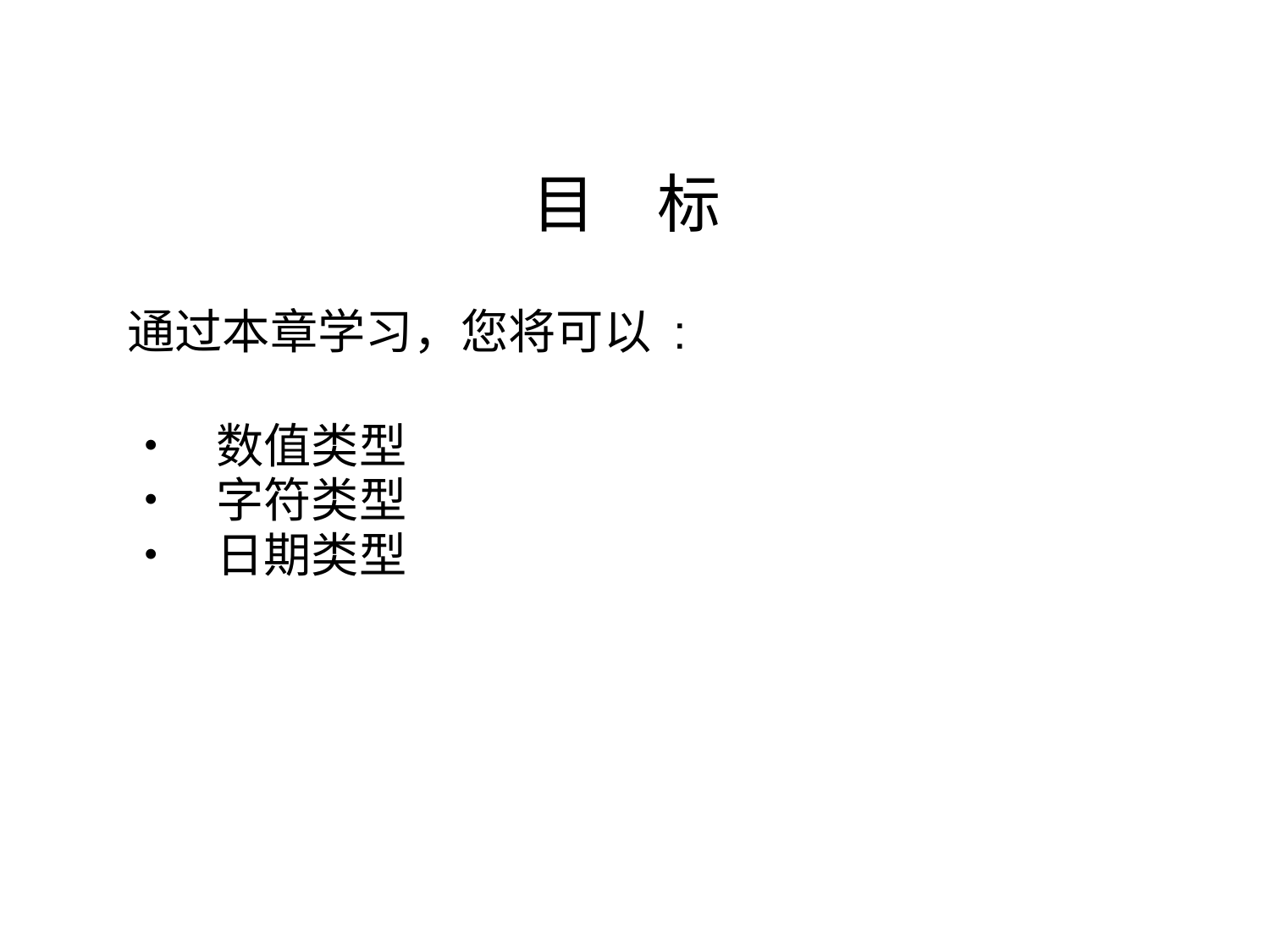

目 标
通过本章学习，您将可以 :
• 数值类型
• 字符类型
• 日期类型